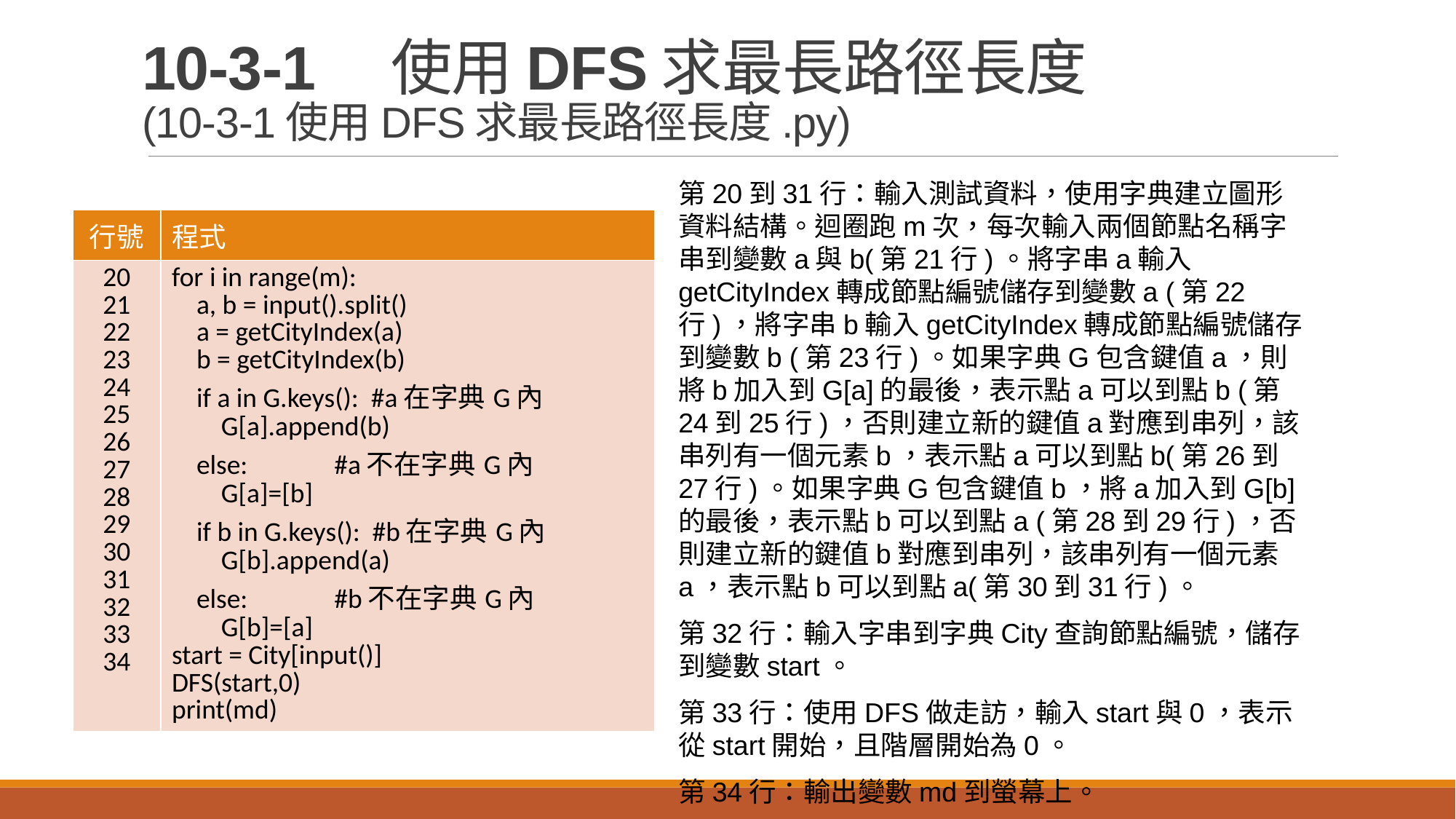

# 10-3-1　使用DFS求最長路徑長度 (10-3-1使用DFS求最長路徑長度.py)

第20到31行：輸入測試資料，使用字典建立圖形資料結構。迴圈跑m次，每次輸入兩個節點名稱字串到變數a與b(第21行)。將字串a輸入getCityIndex轉成節點編號儲存到變數a (第22行)，將字串b輸入getCityIndex轉成節點編號儲存到變數b (第23行)。如果字典G包含鍵值a，則將b加入到G[a]的最後，表示點a可以到點b (第24到25行)，否則建立新的鍵值a對應到串列，該串列有一個元素b，表示點a可以到點b(第26到27行)。如果字典G包含鍵值b，將a加入到G[b]的最後，表示點b可以到點a (第28到29行)，否則建立新的鍵值b對應到串列，該串列有一個元素a，表示點b可以到點a(第30到31行)。
第32行：輸入字串到字典City查詢節點編號，儲存到變數start。
第33行：使用DFS做走訪，輸入start與0，表示從start開始，且階層開始為0。
第34行：輸出變數md到螢幕上。
| 行號 | 程式 |
| --- | --- |
| 20 21 22 23 24 25 26 27 28 29 30 31 32 33 34 | for i in range(m): a, b = input().split() a = getCityIndex(a) b = getCityIndex(b) if a in G.keys(): #a在字典G內 G[a].append(b) else: #a不在字典G內 G[a]=[b] if b in G.keys(): #b在字典G內 G[b].append(a) else: #b不在字典G內 G[b]=[a] start = City[input()] DFS(start,0) print(md) |